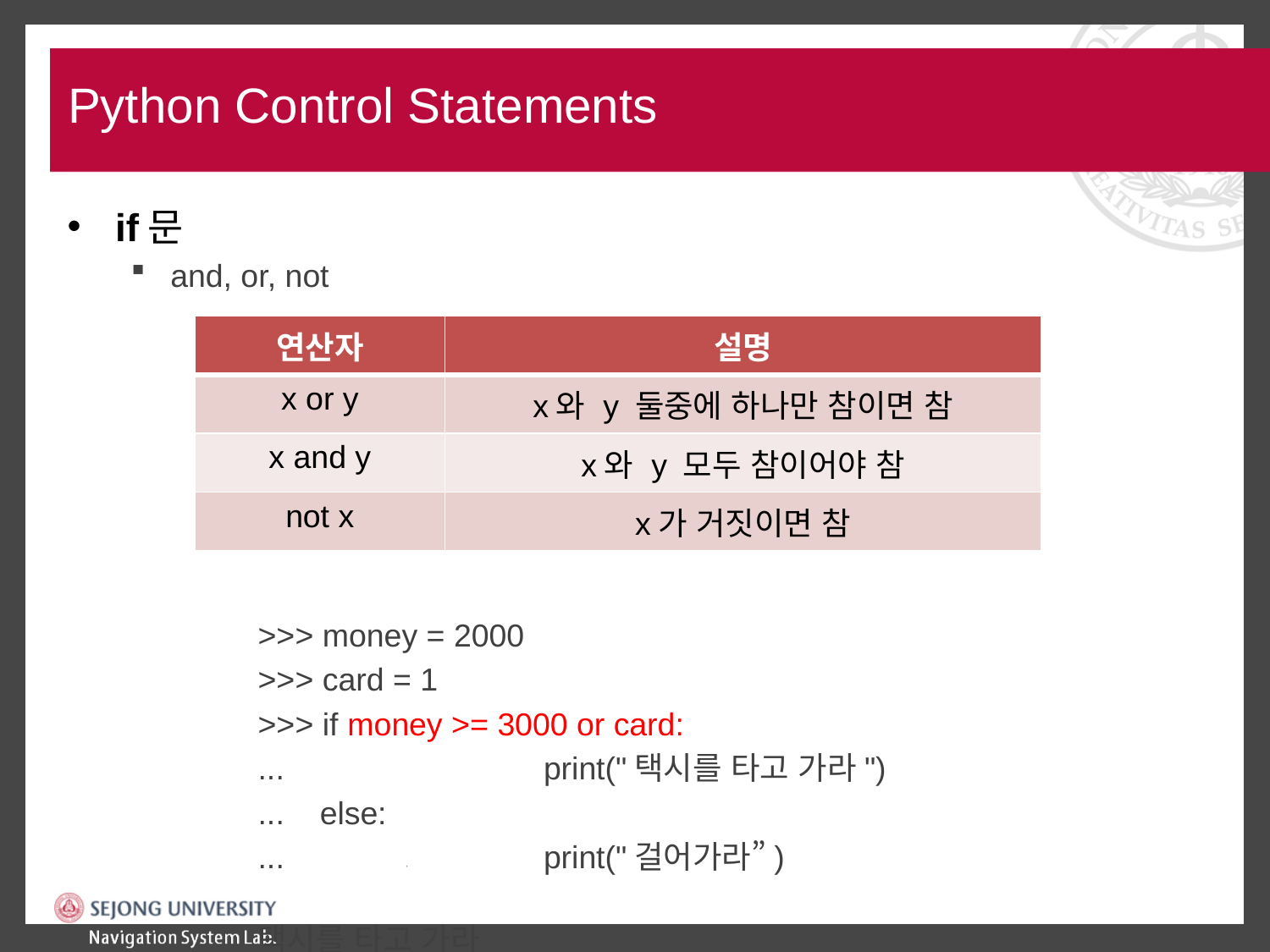

# Python Control Statements
if문
and, or, not

>>> money = 2000
>>> card = 1
>>> if money >= 3000 or card:
... 		print("택시를 타고 가라")
...    else:
... 		print("걸어가라”)
택시를 타고 가라

| 연산자 | 설명 |
| --- | --- |
| x or y | x와 y 둘중에 하나만 참이면 참 |
| x and y | x와 y 모두 참이어야 참 |
| not x | x가 거짓이면 참 |